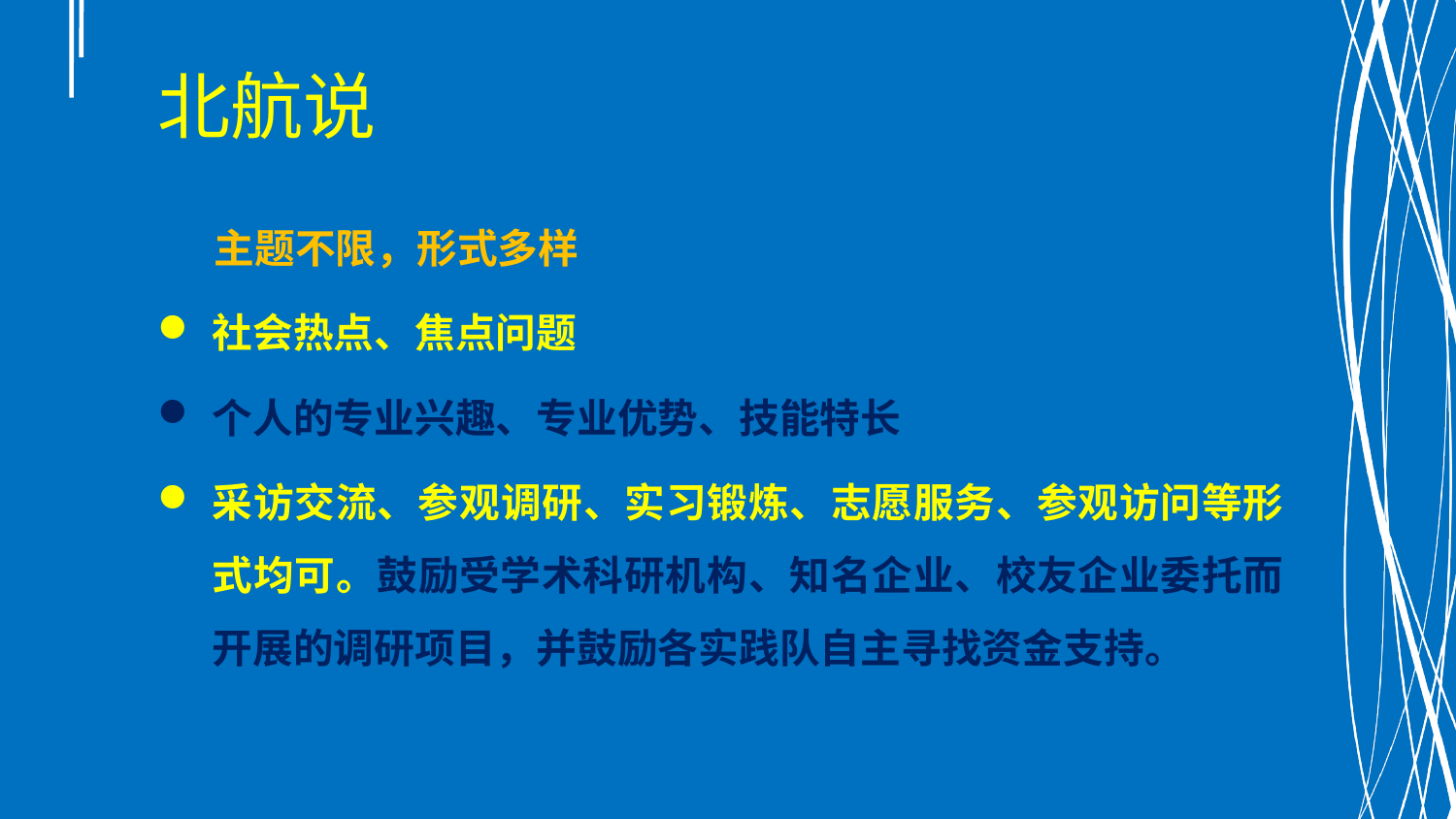

北航说
主题不限，形式多样
社会热点、焦点问题
个人的专业兴趣、专业优势、技能特长
采访交流、参观调研、实习锻炼、志愿服务、参观访问等形式均可。鼓励受学术科研机构、知名企业、校友企业委托而开展的调研项目，并鼓励各实践队自主寻找资金支持。